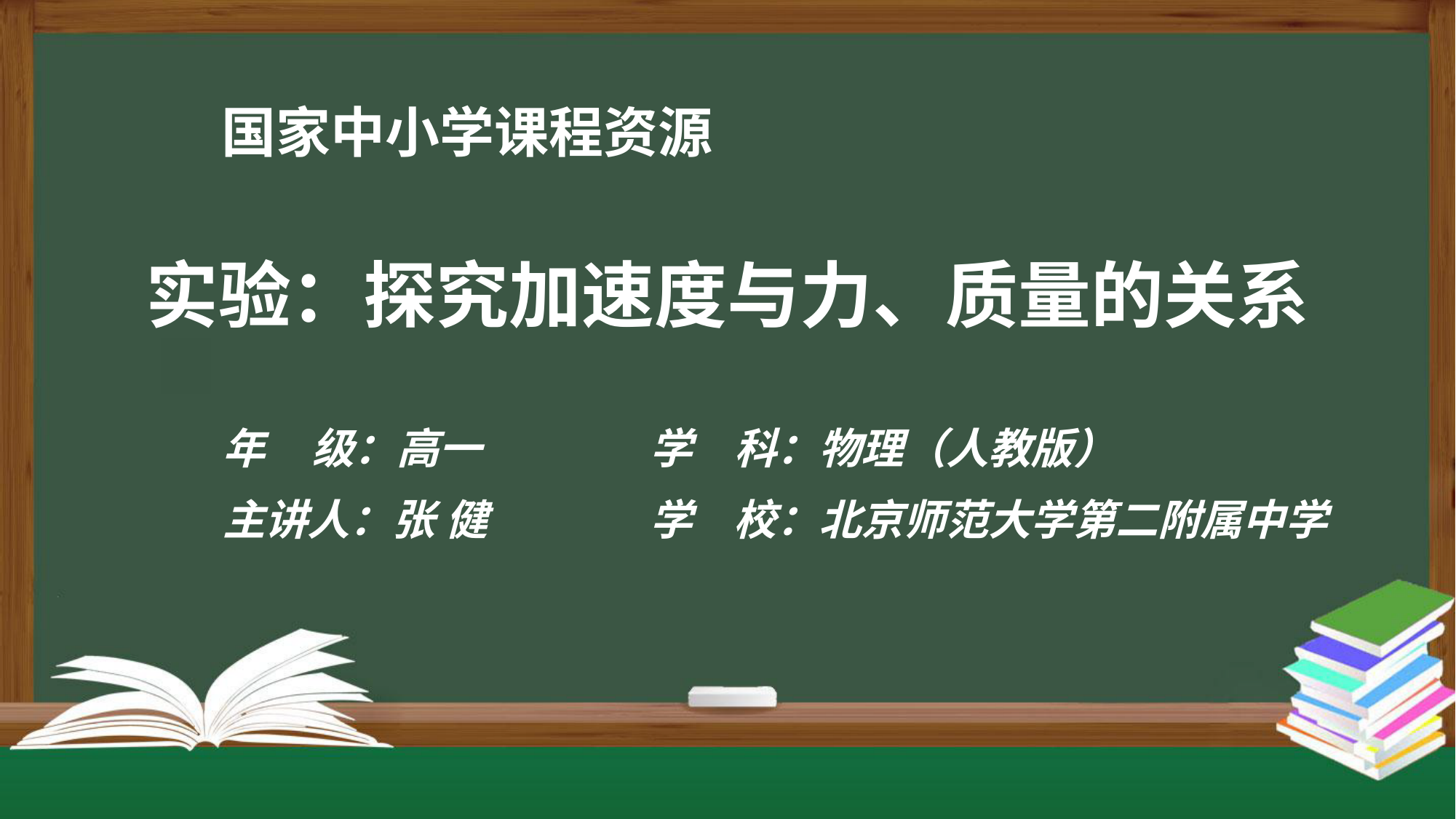

# 国家中小学课程资源
实验：探究加速度与力、质量的关系

| 年 级：高一 | 学 | 科：物理（人教版） |
| --- | --- | --- |
| 主讲人：张健 | 学 | 校：北京师范大学第二附属中学 |